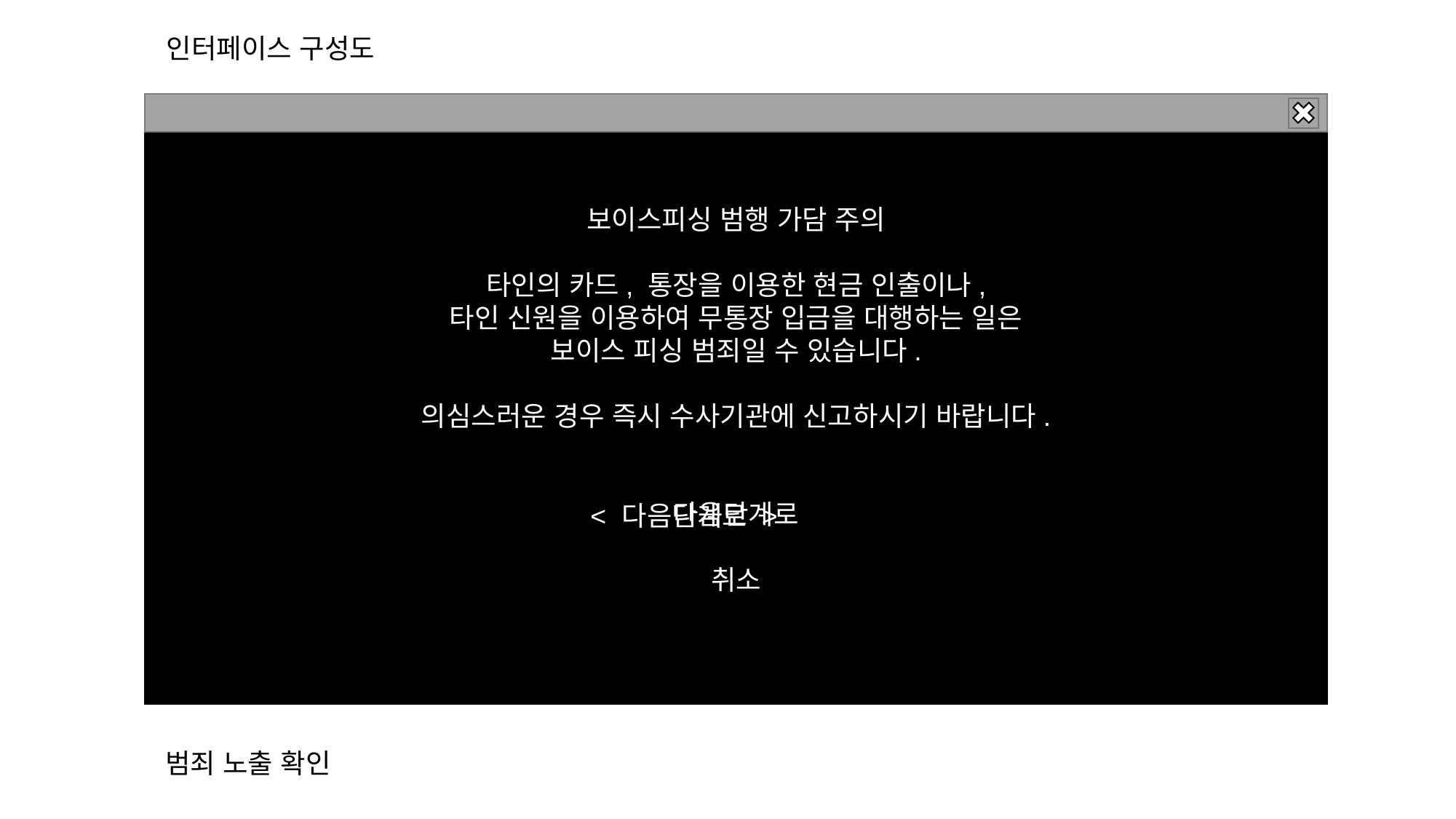

인터페이스 구성도

보이스피싱 범행 가담 주의

타인의 카드, 통장을 이용한 현금 인출이나,
타인 신원을 이용하여 무통장 입금을 대행하는 일은
보이스 피싱 범죄일 수 있습니다.

의심스러운 경우 즉시 수사기관에 신고하시기 바랍니다.

다음단계로

취소

.                                                       < 다음단계로 >
범죄 노출 확인